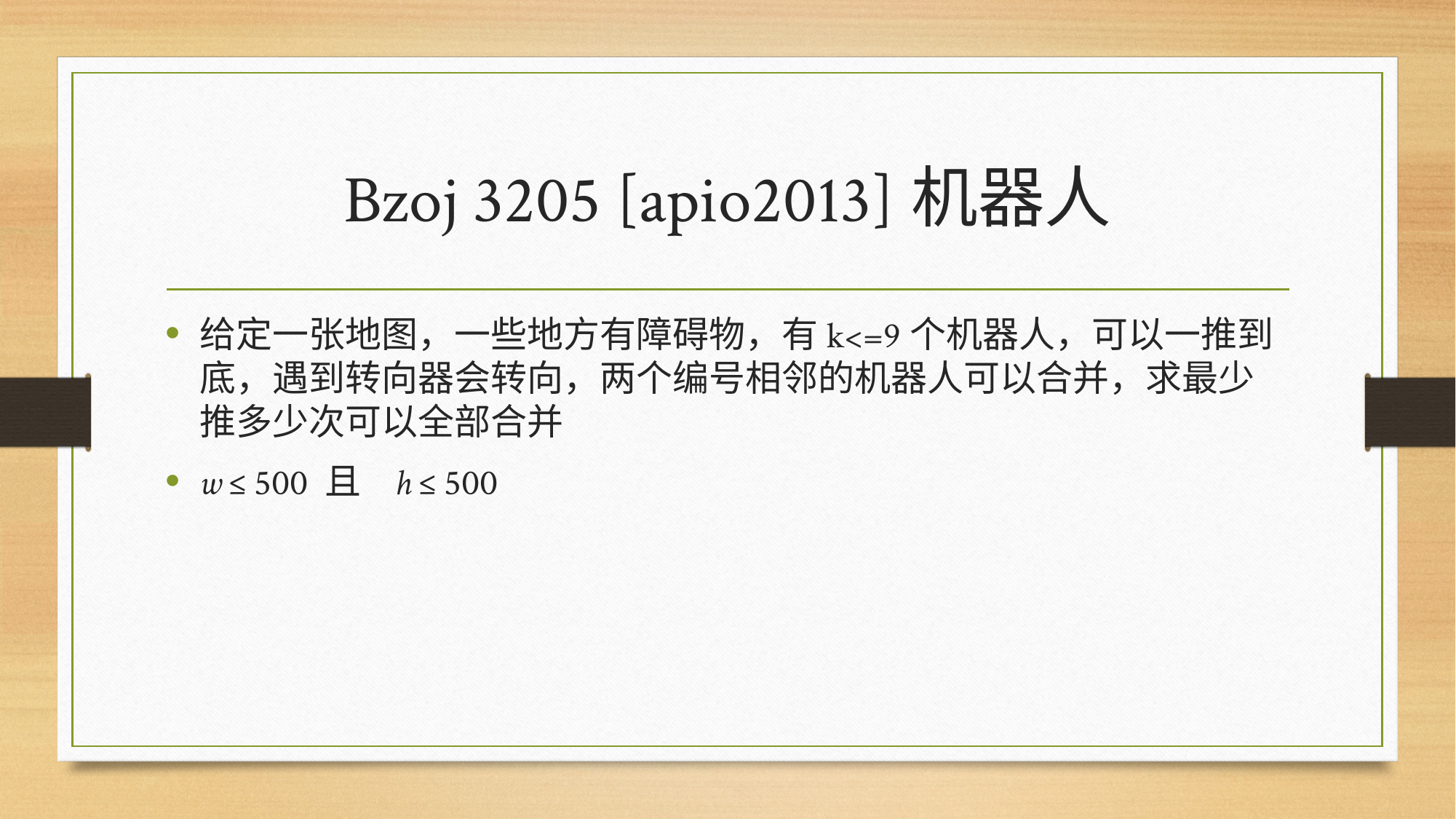

# Bzoj 3205 [apio2013]机器人
给定一张地图，一些地方有障碍物，有k<=9个机器人，可以一推到底，遇到转向器会转向，两个编号相邻的机器人可以合并，求最少推多少次可以全部合并
w ≤ 500 且   h ≤ 500